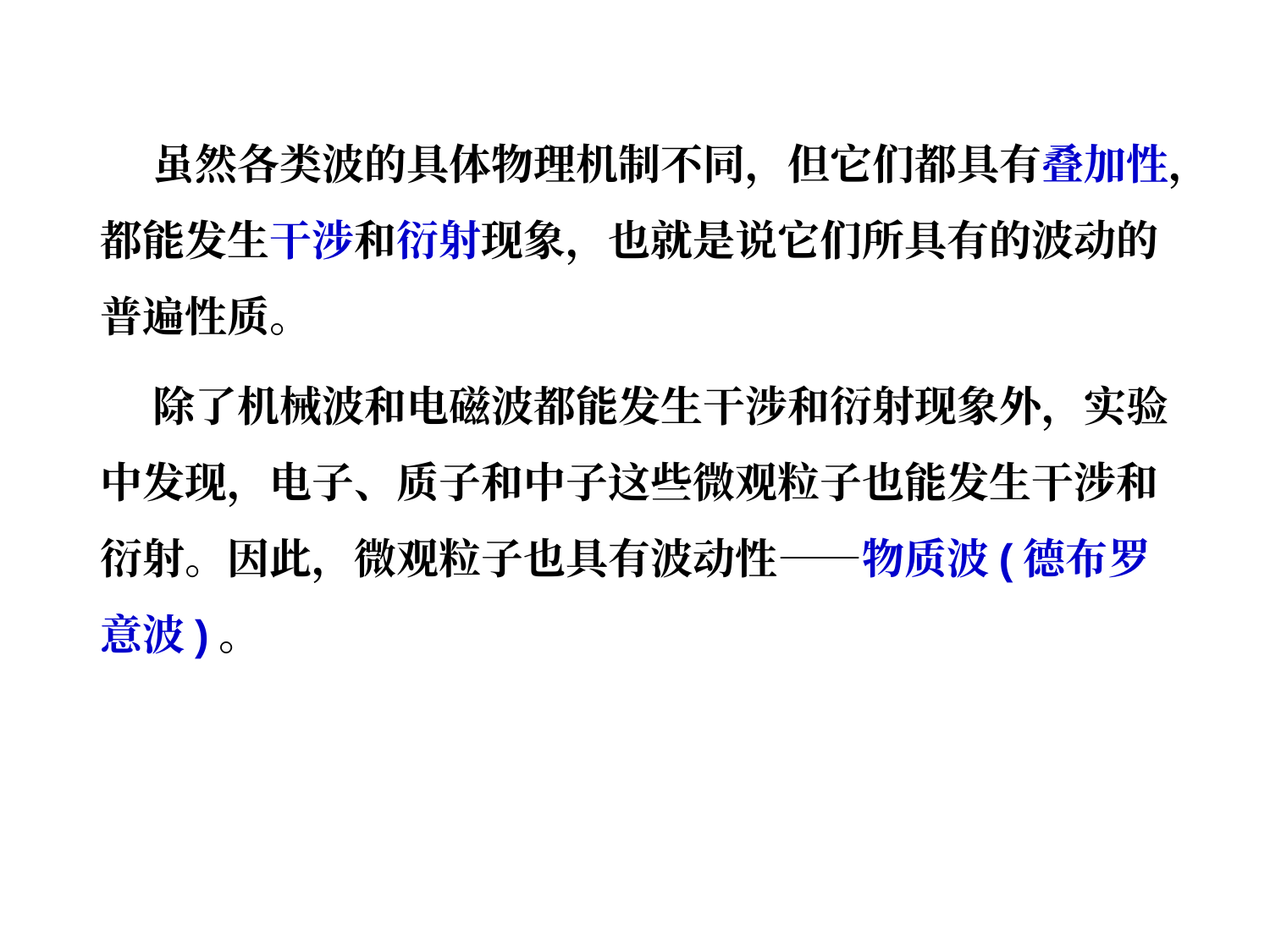

虽然各类波的具体物理机制不同，但它们都具有叠加性，都能发生干涉和衍射现象，也就是说它们所具有的波动的普遍性质。
    除了机械波和电磁波都能发生干涉和衍射现象外，实验中发现，电子、质子和中子这些微观粒子也能发生干涉和衍射。因此，微观粒子也具有波动性——物质波(德布罗意波)。
4